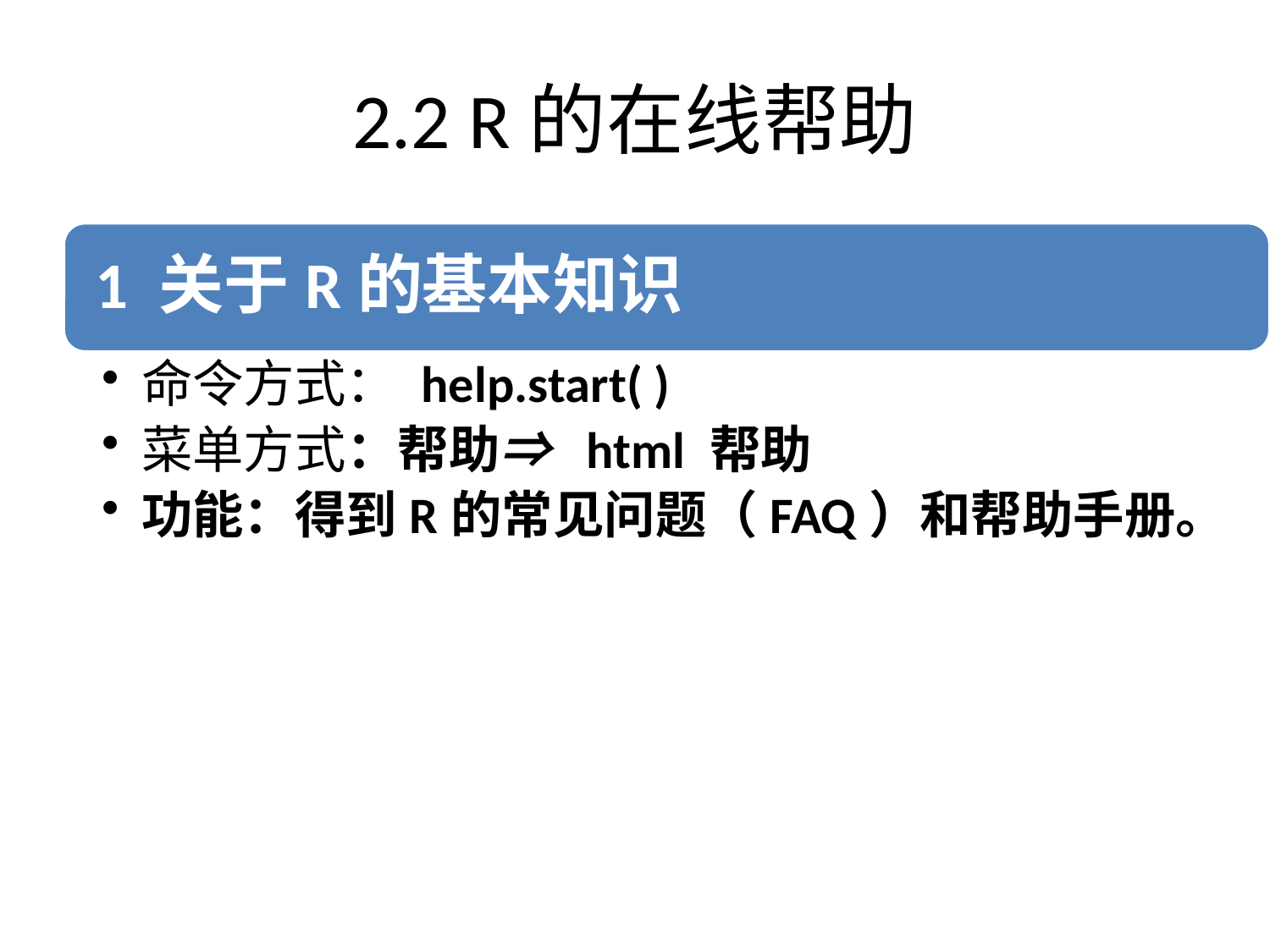

# 2.2 R的在线帮助
1 关于R的基本知识
命令方式： help.start( )
菜单方式：帮助⇒  html 帮助
功能：得到R的常见问题（FAQ）和帮助手册。